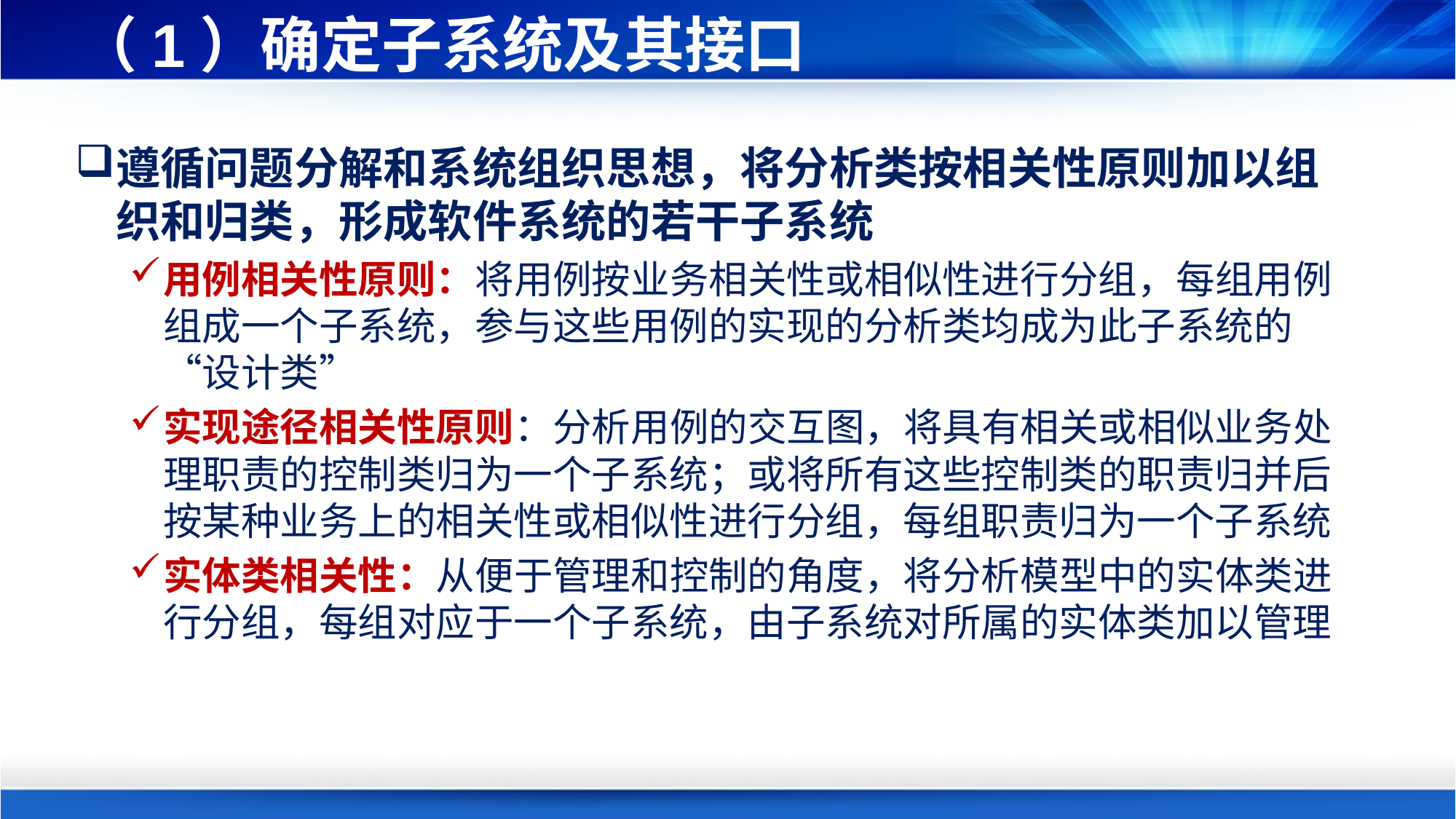

# （1）确定子系统及其接口
遵循问题分解和系统组织思想，将分析类按相关性原则加以组织和归类，形成软件系统的若干子系统
用例相关性原则：将用例按业务相关性或相似性进行分组，每组用例组成一个子系统，参与这些用例的实现的分析类均成为此子系统的“设计类”
实现途径相关性原则：分析用例的交互图，将具有相关或相似业务处理职责的控制类归为一个子系统；或将所有这些控制类的职责归并后按某种业务上的相关性或相似性进行分组，每组职责归为一个子系统
实体类相关性：从便于管理和控制的角度，将分析模型中的实体类进行分组，每组对应于一个子系统，由子系统对所属的实体类加以管理